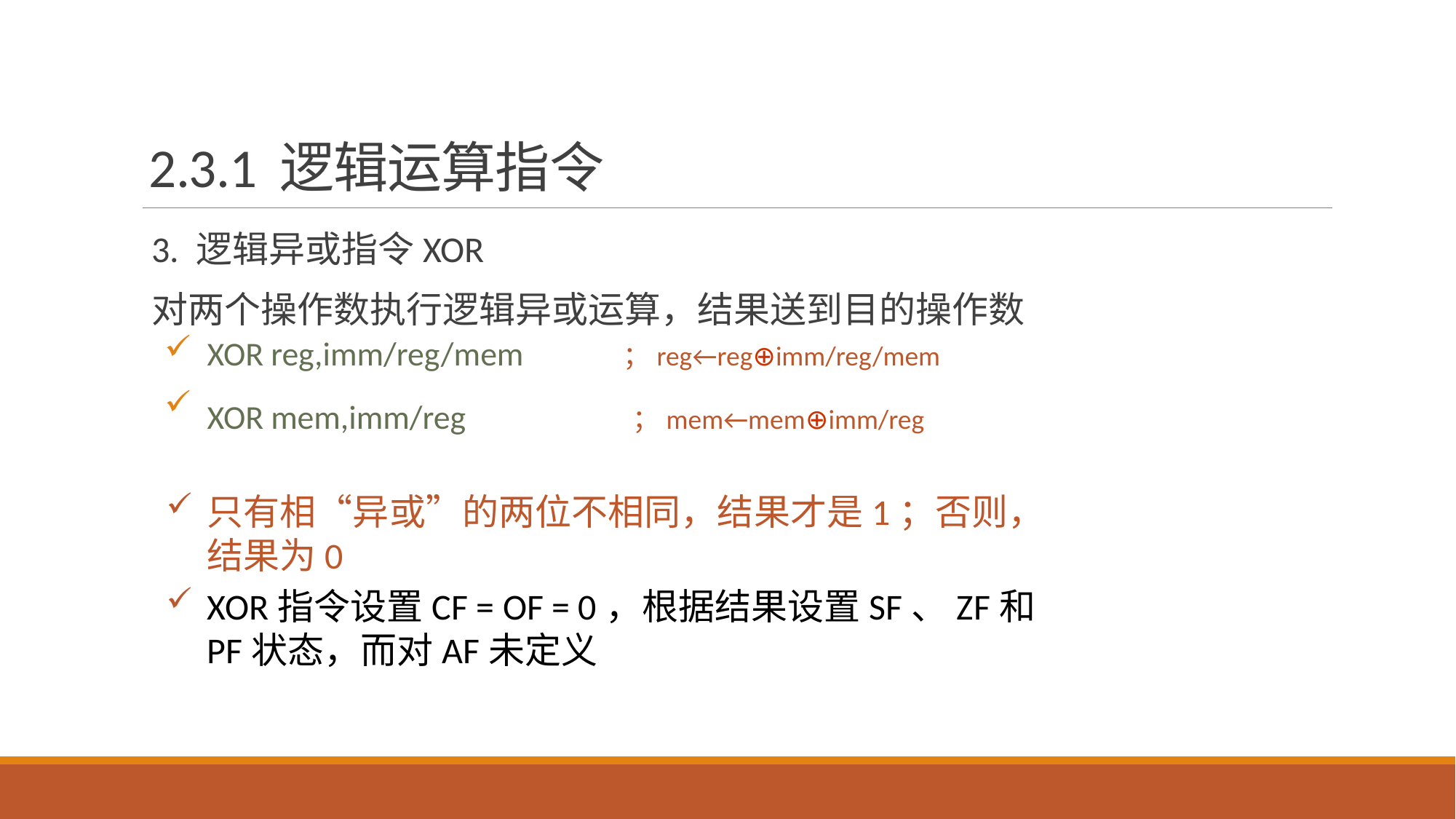

# 2.3.1 逻辑运算指令
3. 逻辑异或指令XOR
对两个操作数执行逻辑异或运算，结果送到目的操作数
  XOR reg,imm/reg/mem	；reg←reg⊕imm/reg/mem
  XOR mem,imm/reg	         ；mem←mem⊕imm/reg

只有相“异或”的两位不相同，结果才是1；否则，结果为0
XOR指令设置CF = OF = 0，根据结果设置SF、ZF和PF状态，而对AF未定义